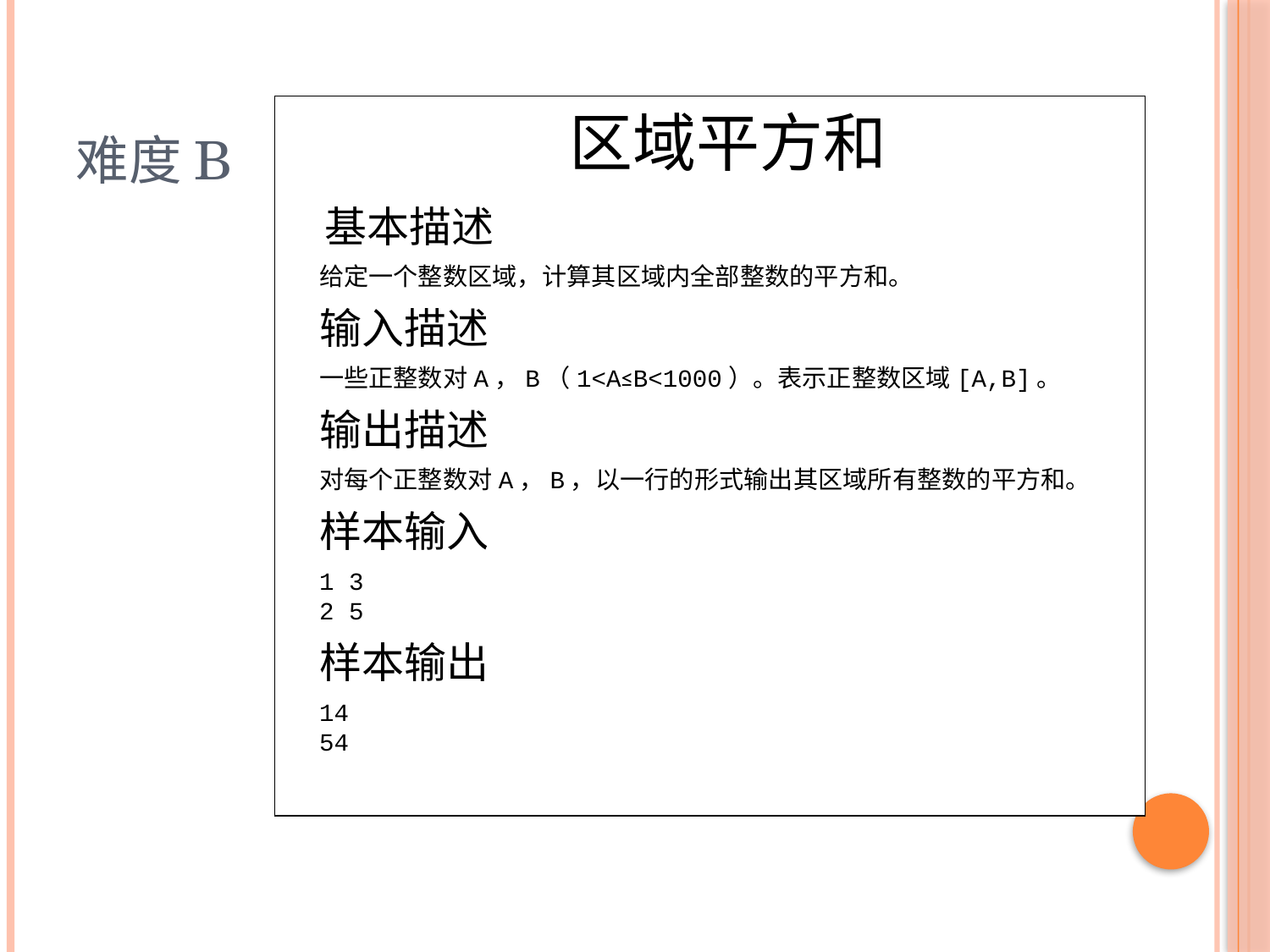

# 难度B
区域平方和
基本描述
给定一个整数区域，计算其区域内全部整数的平方和。
输入描述
一些正整数对A，B（1<A≤B<1000）。表示正整数区域[A,B]。
输出描述
对每个正整数对A，B，以一行的形式输出其区域所有整数的平方和。
样本输入
1 3
2 5
样本输出
14
54